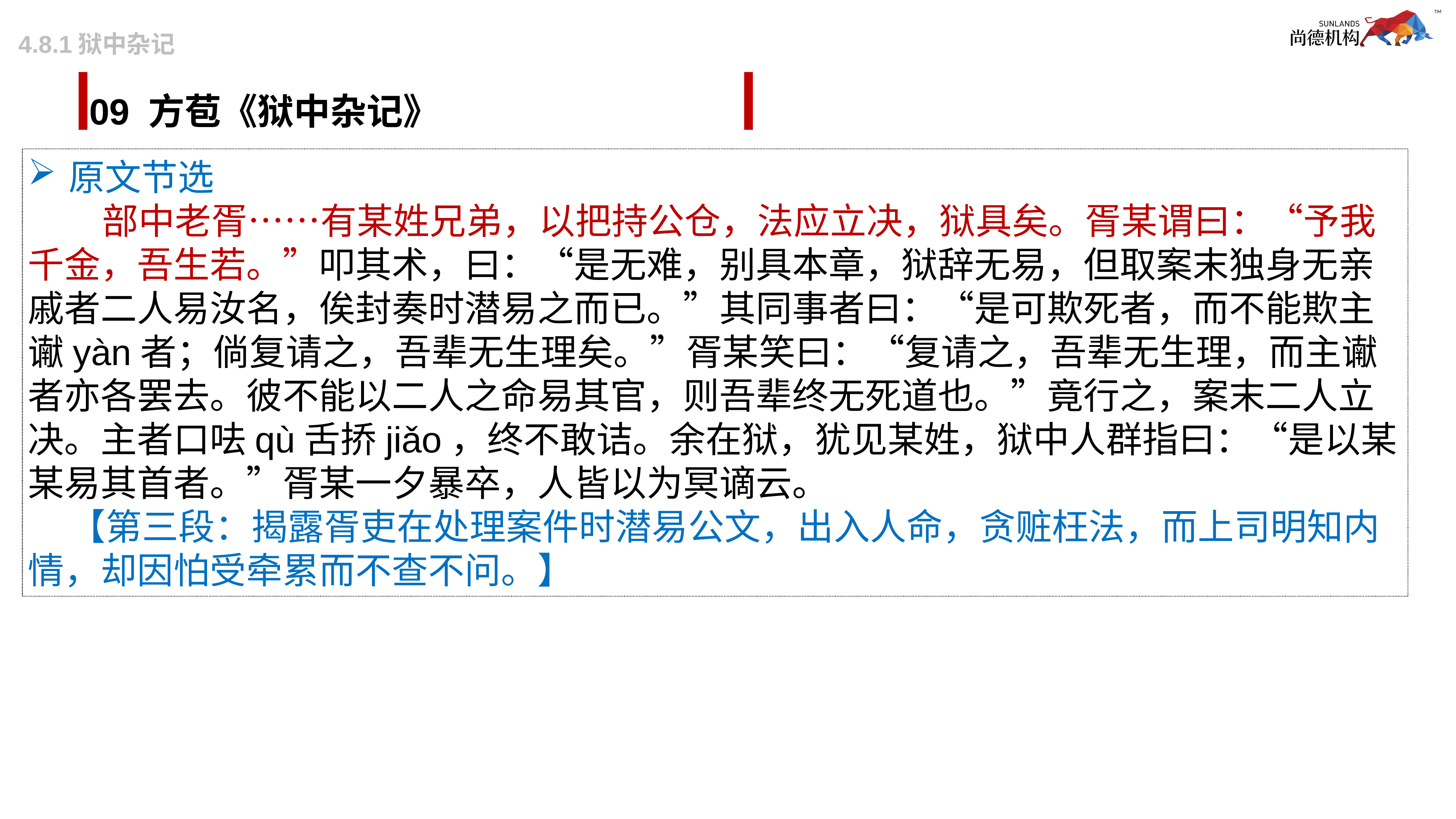

4.8.1狱中杂记
# 09 方苞《狱中杂记》
原文节选
        部中老胥……有某姓兄弟，以把持公仓，法应立决，狱具矣。胥某谓曰：“予我千金，吾生若。”叩其术，曰：“是无难，别具本章，狱辞无易，但取案末独身无亲戚者二人易汝名，俟封奏时潜易之而已。”其同事者曰：“是可欺死者，而不能欺主谳yàn者；倘复请之，吾辈无生理矣。”胥某笑曰：“复请之，吾辈无生理，而主谳者亦各罢去。彼不能以二人之命易其官，则吾辈终无死道也。”竟行之，案末二人立决。主者口呿qù舌挢jiǎo，终不敢诘。余在狱，犹见某姓，狱中人群指曰：“是以某某易其首者。”胥某一夕暴卒，人皆以为冥谪云。
    【第三段：揭露胥吏在处理案件时潜易公文，出入人命，贪赃枉法，而上司明知内情，却因怕受牵累而不查不问。】